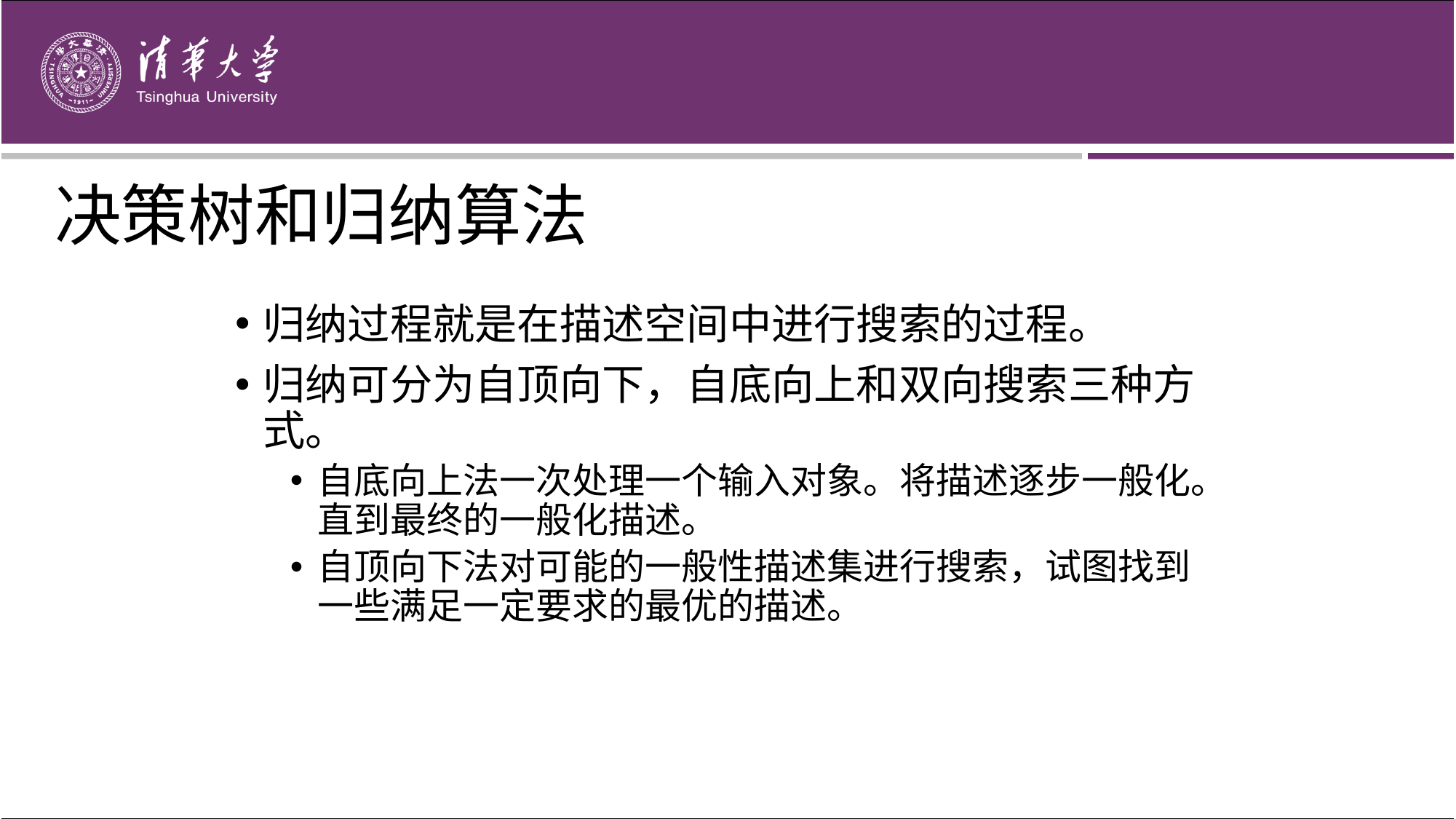

决策树和归纳算法
归纳过程就是在描述空间中进行搜索的过程。
归纳可分为自顶向下，自底向上和双向搜索三种方式。
自底向上法一次处理一个输入对象。将描述逐步一般化。直到最终的一般化描述。
自顶向下法对可能的一般性描述集进行搜索，试图找到一些满足一定要求的最优的描述。